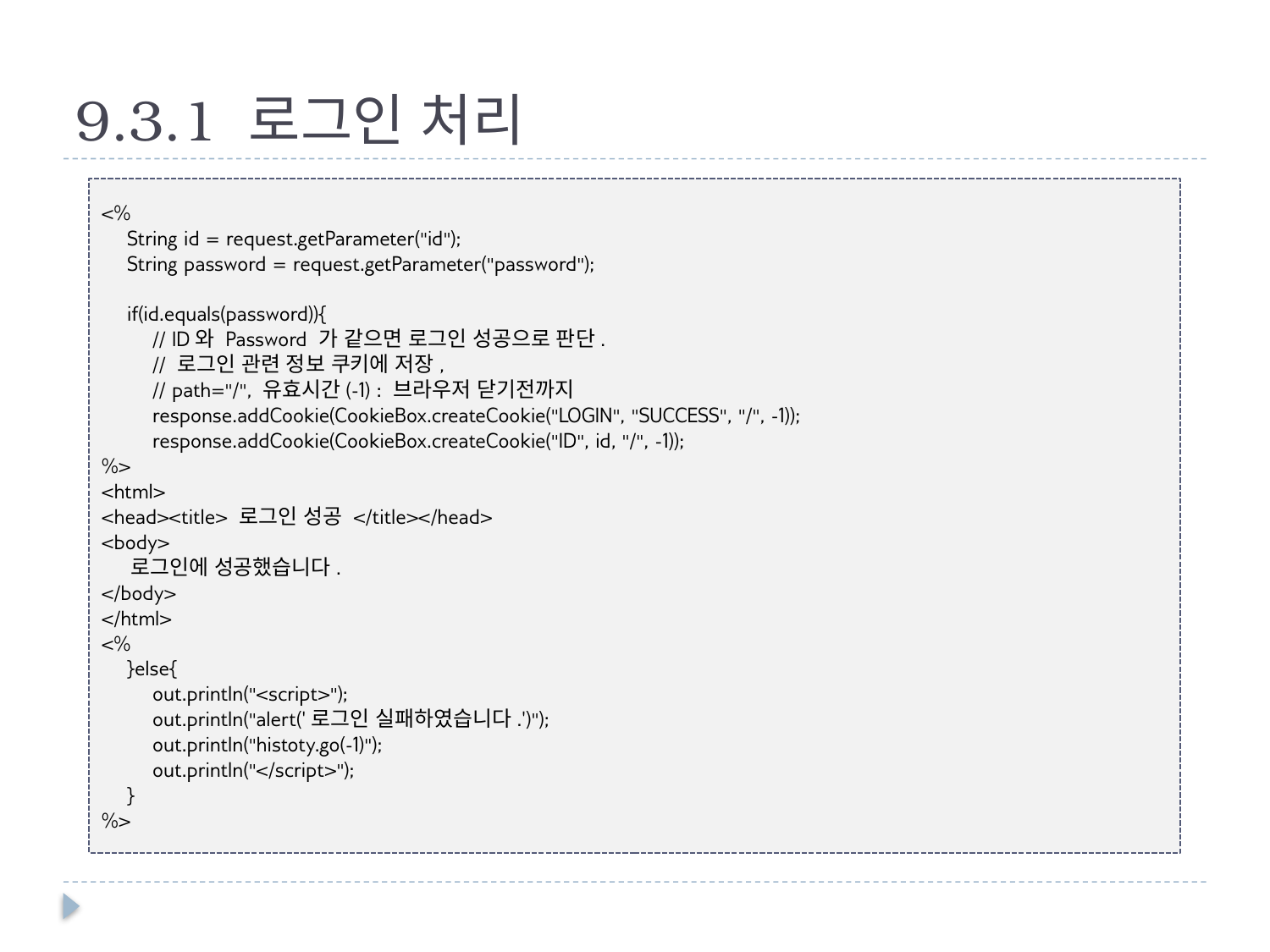

# 9.3.1 로그인 처리

<%
    String id = request.getParameter("id");
    String password = request.getParameter("password");

    if(id.equals(password)){
        // ID와 Password 가 같으면 로그인 성공으로 판단.
        // 로그인 관련 정보 쿠키에 저장,
        // path="/", 유효시간(-1) : 브라우저 닫기전까지
        response.addCookie(CookieBox.createCookie("LOGIN", "SUCCESS", "/", -1));
        response.addCookie(CookieBox.createCookie("ID", id, "/", -1));
%>
<html>
<head><title> 로그인 성공 </title></head>
<body>
    로그인에 성공했습니다.
</body>
</html>
<%
    }else{
        out.println("<script>");
        out.println("alert('로그인 실패하였습니다.')");
        out.println("histoty.go(-1)");
        out.println("</script>");
    }
%>